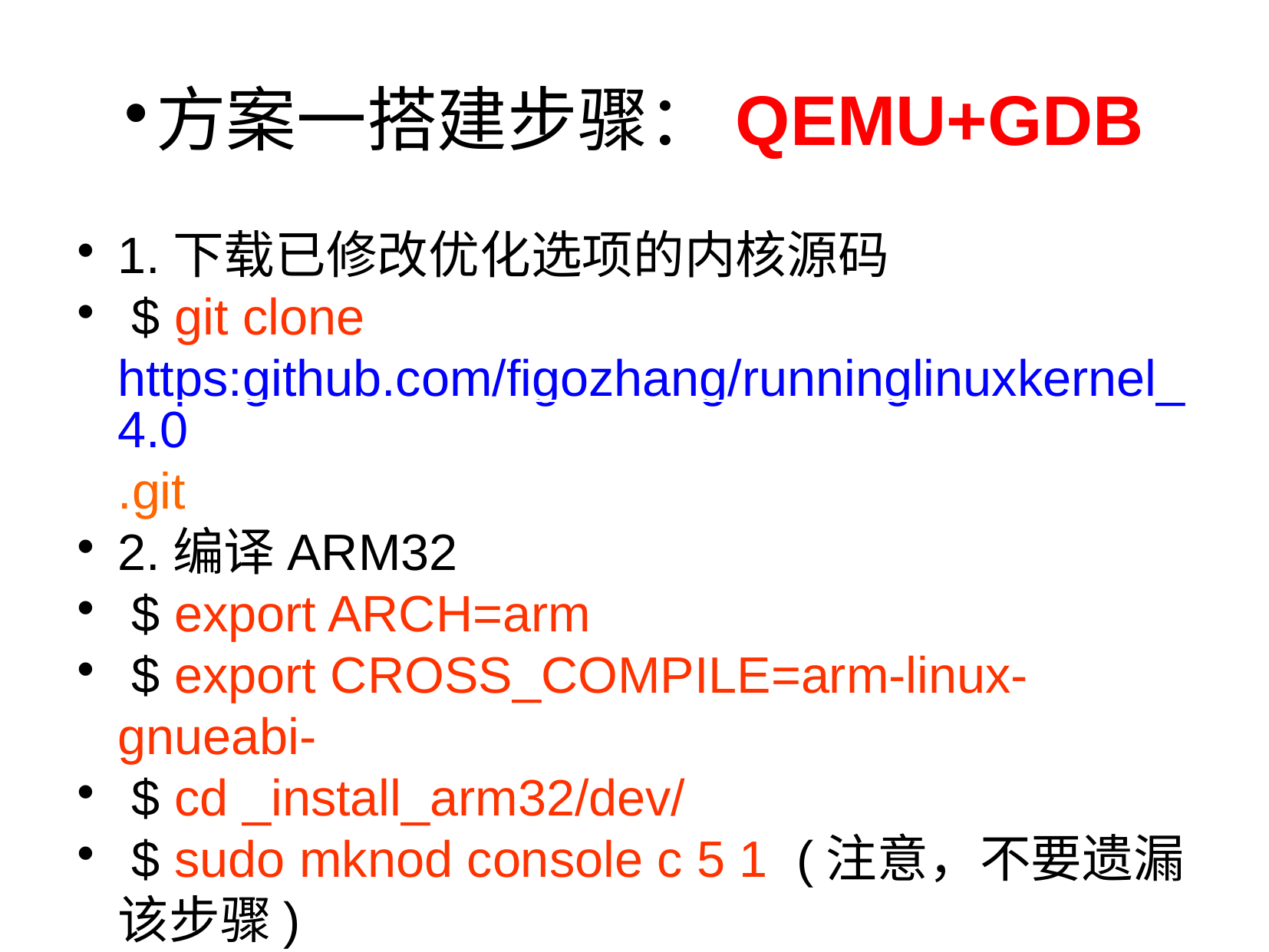

方案一搭建步骤：QEMU+GDB
1.下载已修改优化选项的内核源码
 $ git clone https:github.com/figozhang/runninglinuxkernel_4.0.git
2.编译ARM32
 $ export ARCH=arm
 $ export CROSS_COMPILE=arm-linux-gnueabi-
 $ cd _install_arm32/dev/
 $ sudo mknod console c 5 1  (注意，不要遗漏该步骤)
 $ cd runninglinuxkernel_4.0
 $ make vexpress_defconfig (在runninglinuxkernel_4.0目录下输入make命令)
 $ make bzImage –j4
 $ make dtbs